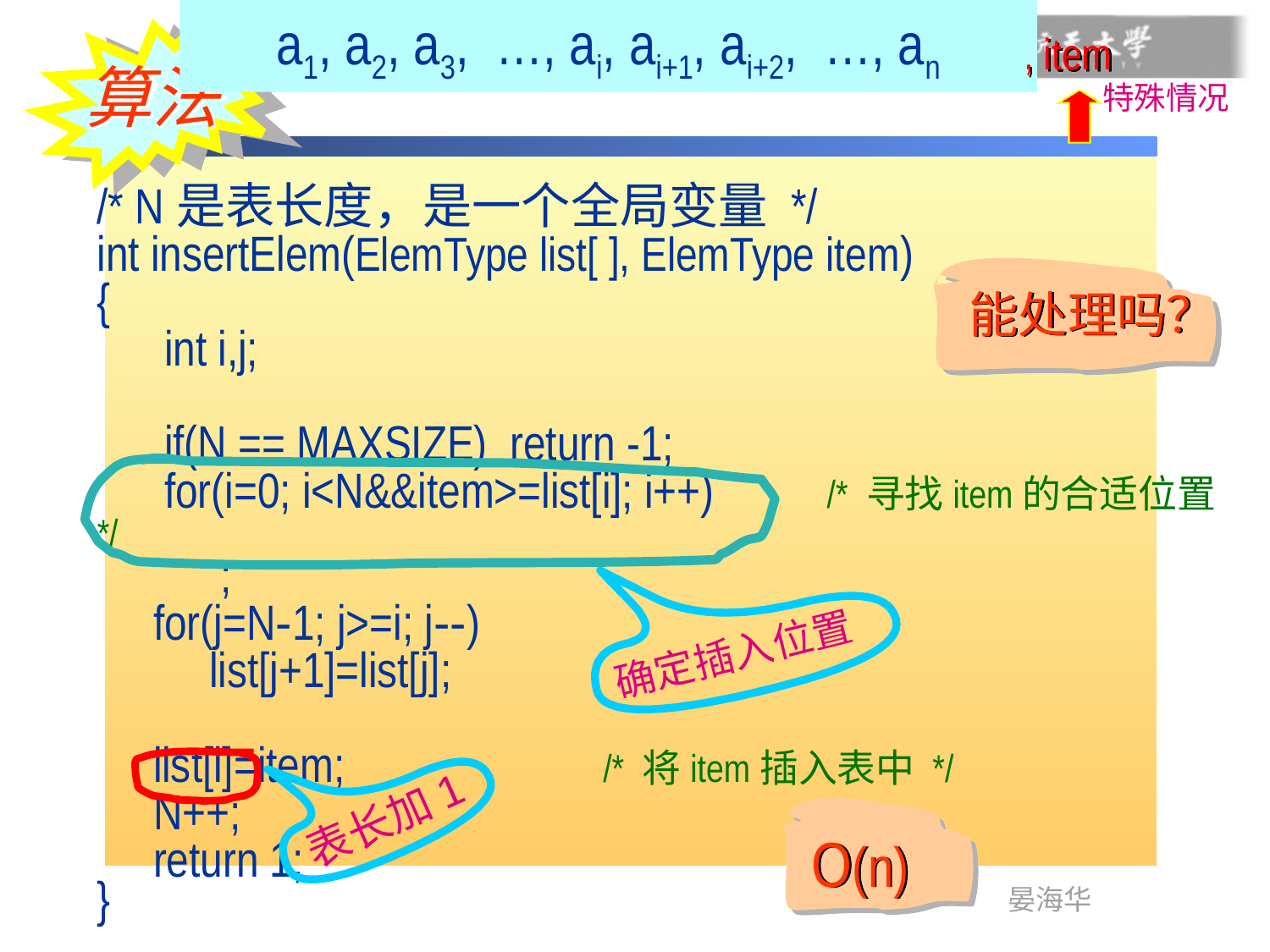

a1, a2, a3,  …, ai, ai+1, ai+2,  …, an

算法
, item
特殊情况

/* N是表长度，是一个全局变量 */
int insertElem(ElemType list[ ], ElemType item)
{
      int i,j;

      if(N == MAXSIZE)  return -1;
      for(i=0; i<N&&item>=list[i]; i++)          /* 寻找item的合适位置 */
           ;
     for(j=N-1; j>=i; j--)
          list[j+1]=list[j];

     list[i]=item;                       /* 将item插入表中 */
     N++;
     return 1;
}

能处理吗？

确定插入位置

表长加1

O(n)